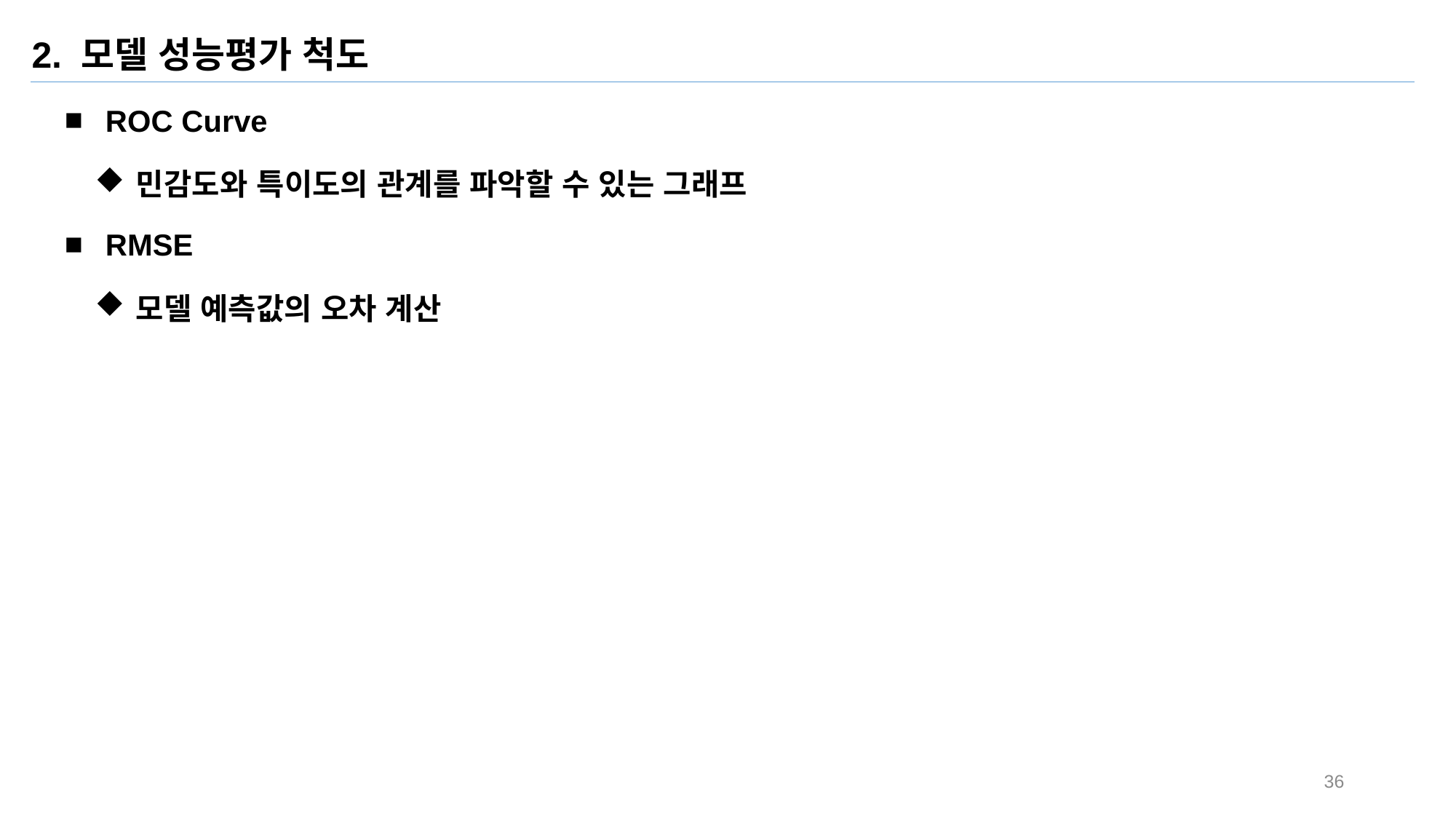

2. 모델 성능평가 척도
ROC Curve
민감도와 특이도의 관계를 파악할 수 있는 그래프
RMSE
모델 예측값의 오차 계산
36